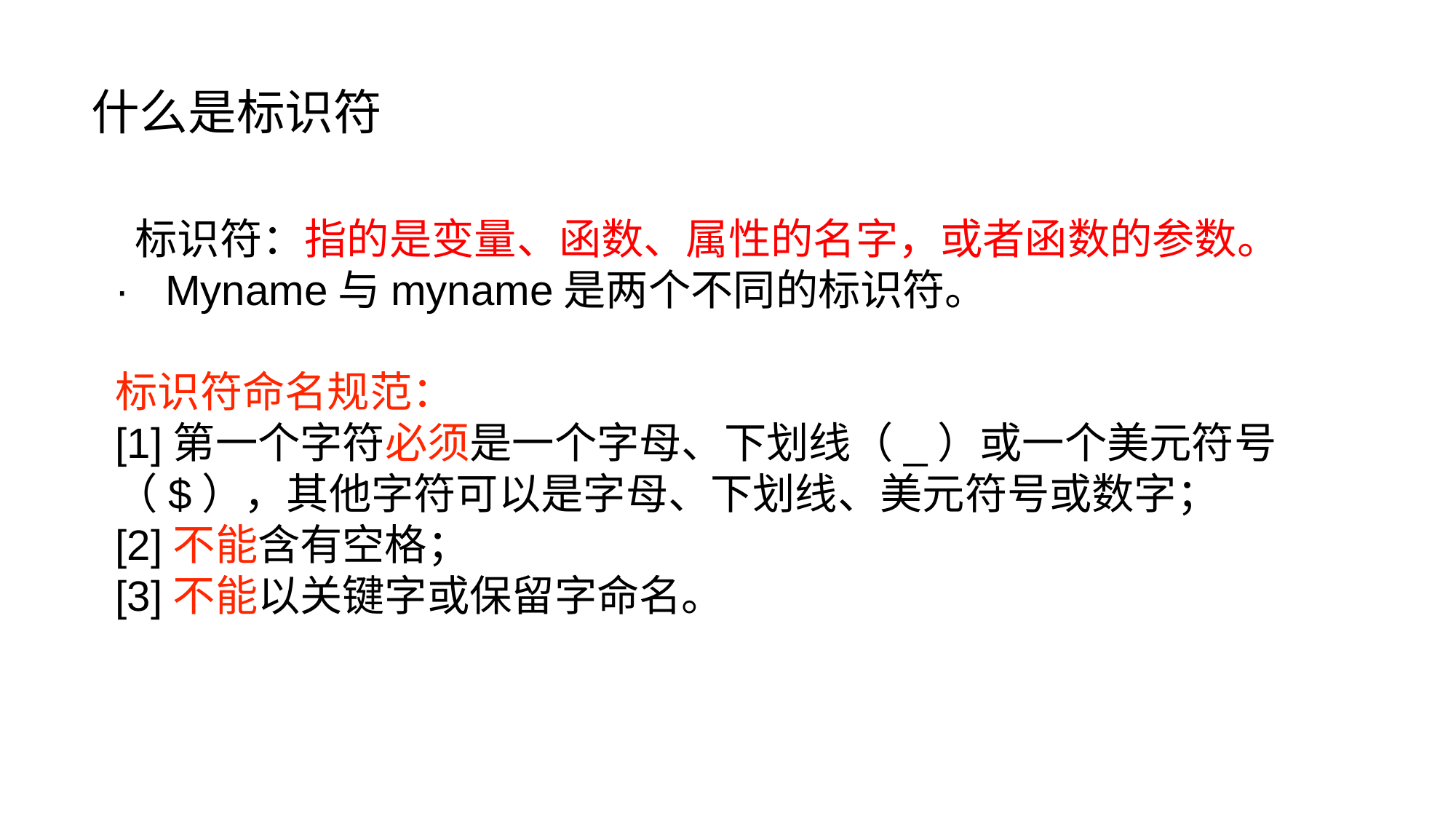

什么是标识符

 标识符：指的是变量、函数、属性的名字，或者函数的参数。
·   Myname与myname是两个不同的标识符。

标识符命名规范：
[1]第一个字符必须是一个字母、下划线（_）或一个美元符号（$），其他字符可以是字母、下划线、美元符号或数字；
[2]不能含有空格；
[3]不能以关键字或保留字命名。